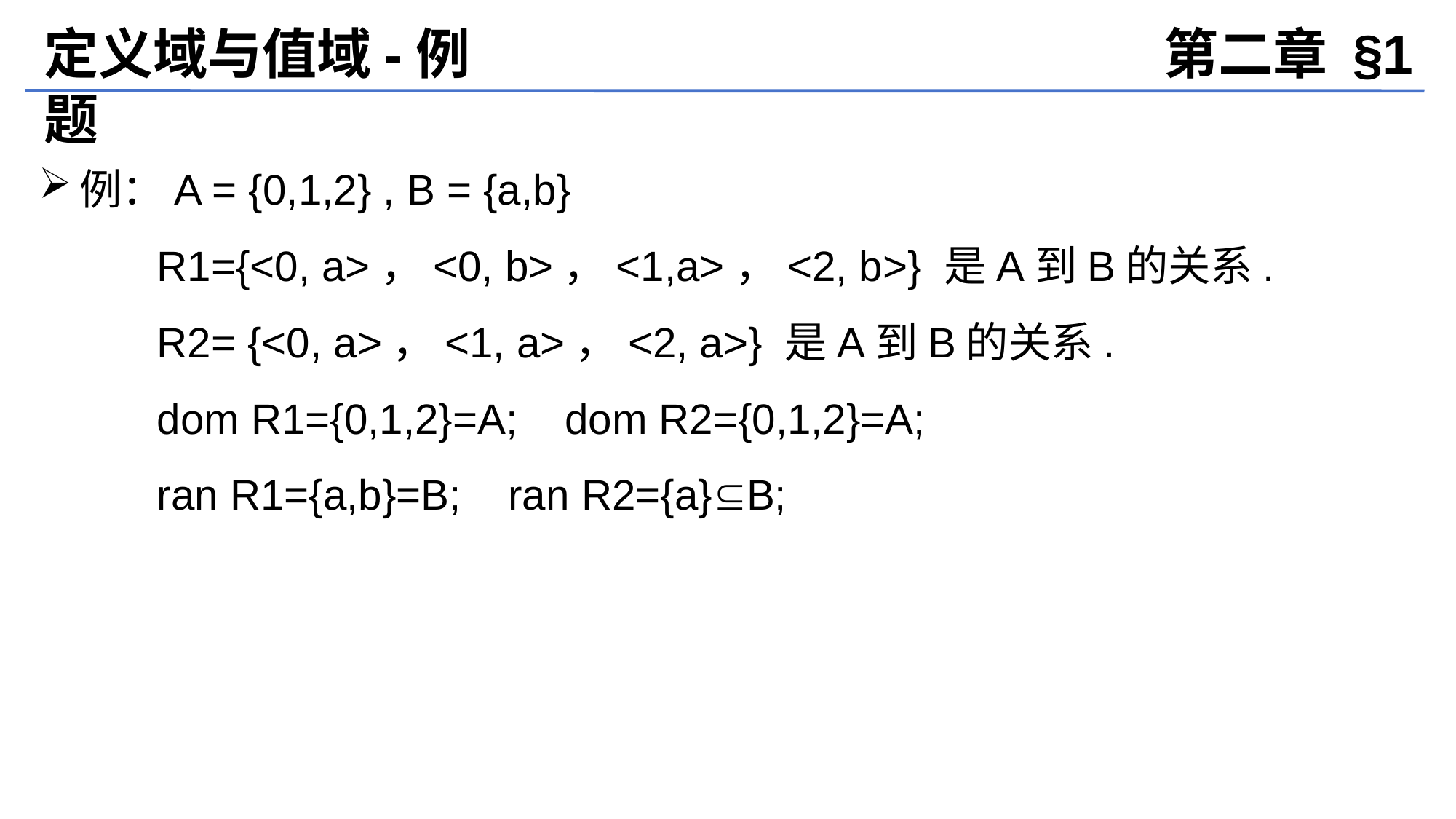

定义域与值域-例题
第二章 §1
例：A = {0,1,2} , B = {a,b}
          R1={<0, a>，<0, b>，<1,a>，<2, b>} 是A到B的关系.
          R2= {<0, a>，<1, a>，<2, a>} 是A到B的关系.
          dom R1={0,1,2}=A;    dom R2={0,1,2}=A;
          ran R1={a,b}=B;    ran R2={a}⊆B;